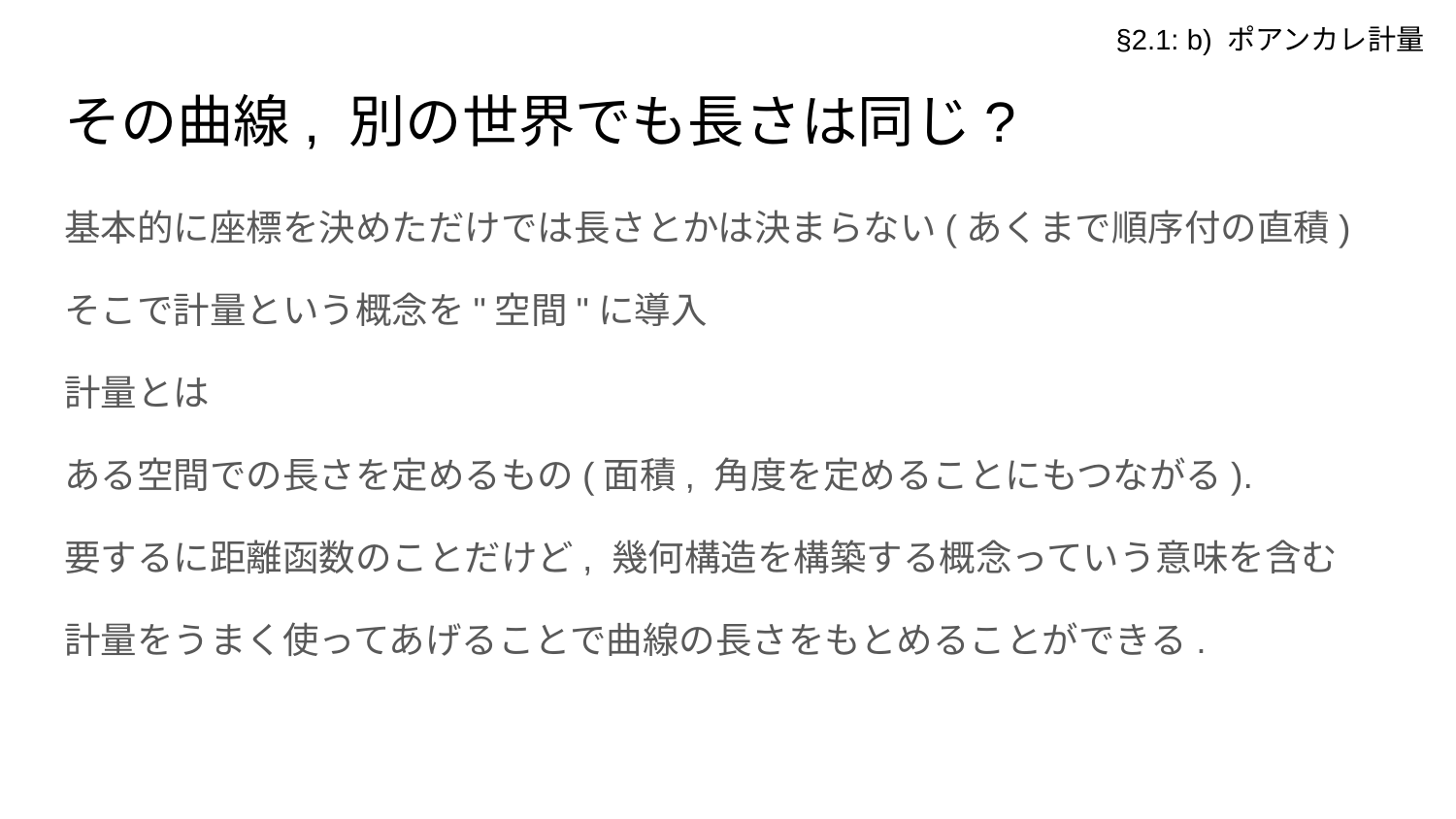

§2.1: b) ポアンカレ計量
# その曲線, 別の世界でも長さは同じ?
基本的に座標を決めただけでは長さとかは決まらない(あくまで順序付の直積)
そこで計量という概念を"空間"に導入
計量とは
ある空間での長さを定めるもの(面積, 角度を定めることにもつながる).
要するに距離函数のことだけど, 幾何構造を構築する概念っていう意味を含む
計量をうまく使ってあげることで曲線の長さをもとめることができる.